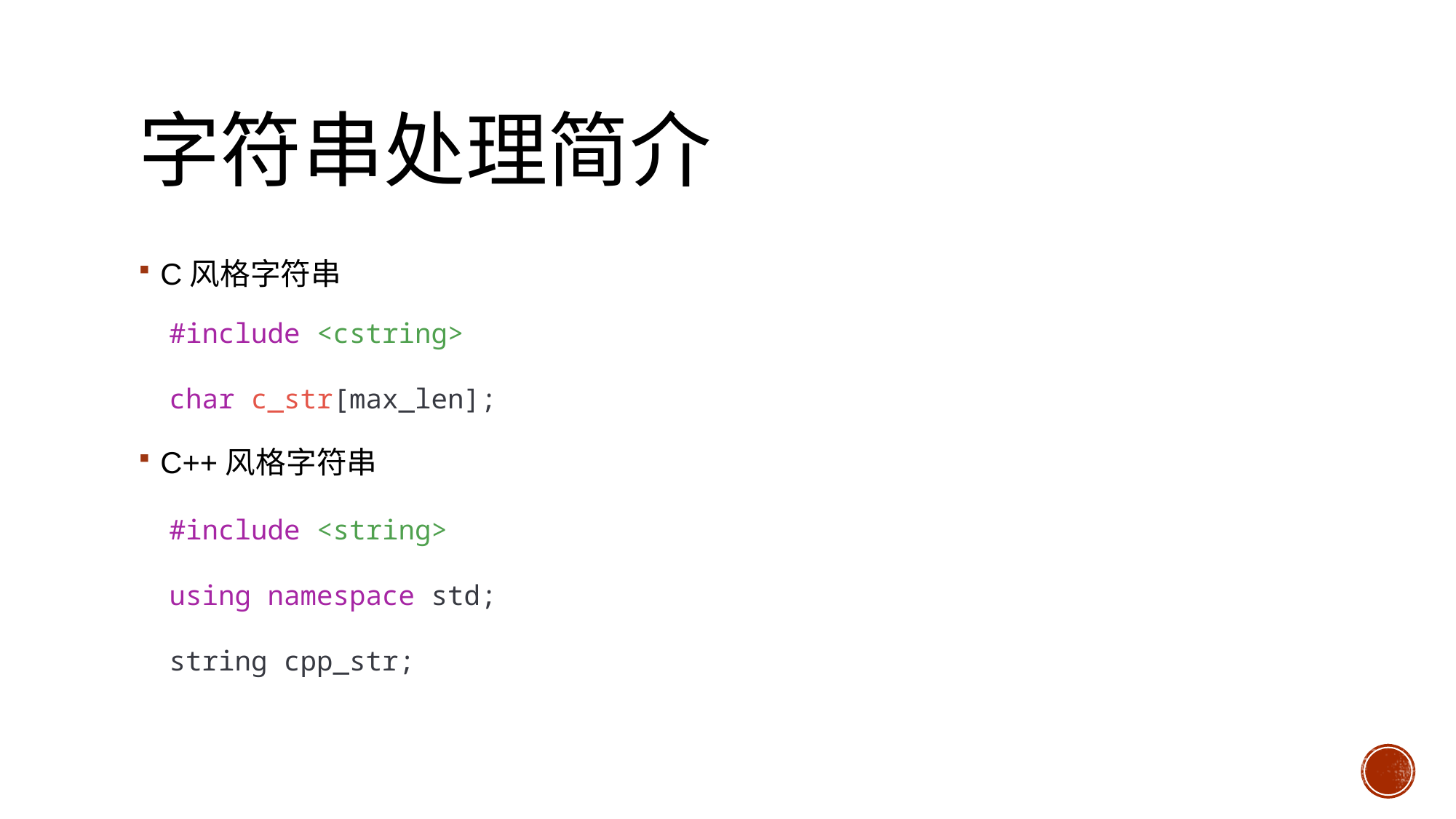

# 字符串处理简介
C风格字符串

#include <cstring>
char c_str[max_len];
C++风格字符串

#include <string>
using namespace std;
string cpp_str;